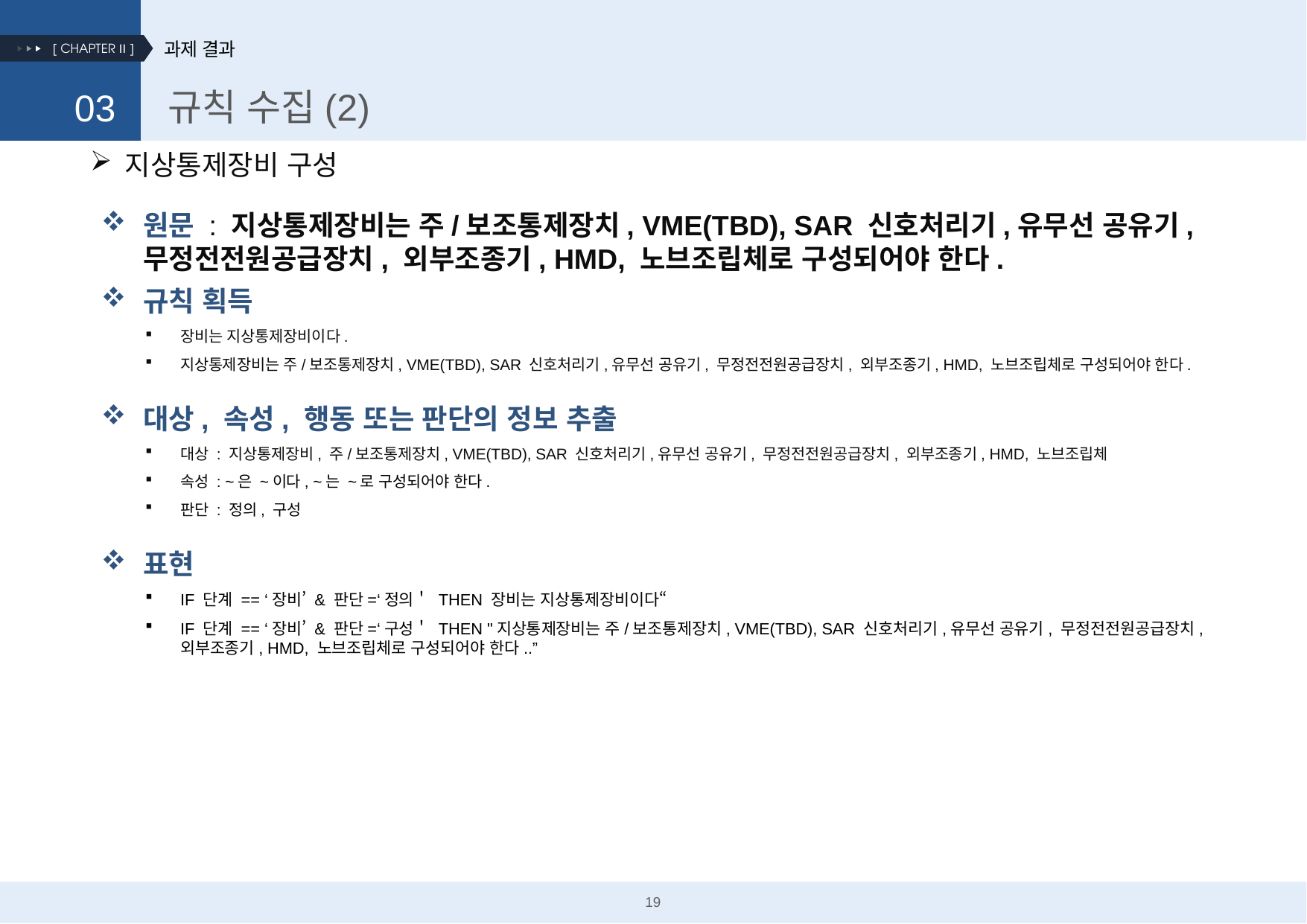

규칙 수집(2)
03
지상통제장비 구성
원문 : 지상통제장비는 주/보조통제장치, VME(TBD), SAR 신호처리기,유무선 공유기, 무정전전원공급장치, 외부조종기, HMD, 노브조립체로 구성되어야 한다.
규칙 획득
장비는 지상통제장비이다.
지상통제장비는 주/보조통제장치, VME(TBD), SAR 신호처리기,유무선 공유기, 무정전전원공급장치, 외부조종기, HMD, 노브조립체로 구성되어야 한다.
대상, 속성, 행동 또는 판단의 정보 추출
대상 : 지상통제장비, 주/보조통제장치, VME(TBD), SAR 신호처리기,유무선 공유기, 무정전전원공급장치, 외부조종기, HMD, 노브조립체
속성 : ~은 ~이다, ~는 ~로 구성되어야 한다.
판단 : 정의, 구성
표현
IF 단계 == ‘장비’ & 판단=‘정의＇ THEN 장비는 지상통제장비이다“
IF 단계 == ‘장비’ & 판단=‘구성＇ THEN "지상통제장비는 주/보조통제장치, VME(TBD), SAR 신호처리기,유무선 공유기, 무정전전원공급장치, 외부조종기, HMD, 노브조립체로 구성되어야 한다..”